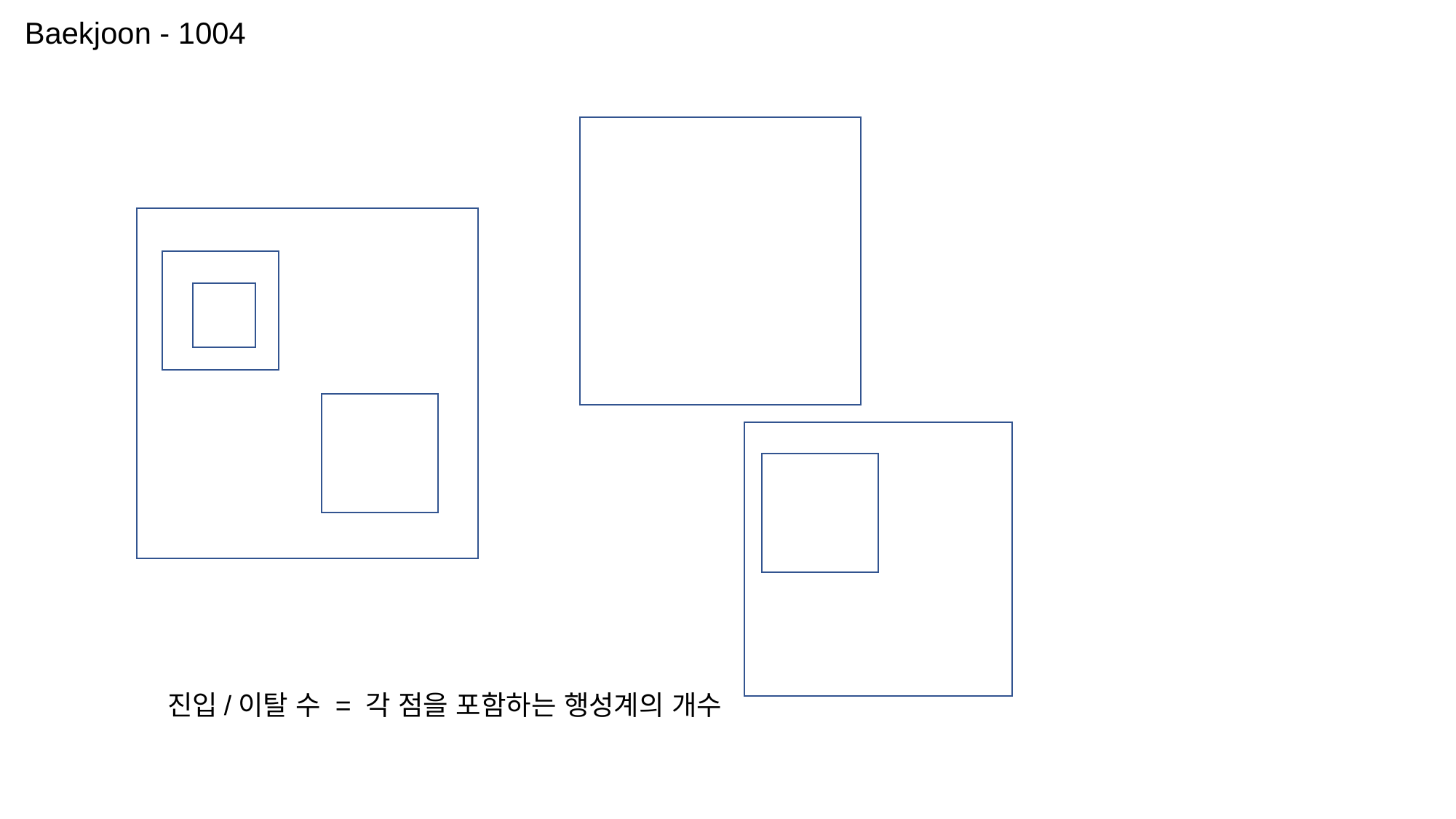

Baekjoon - 1004

진입/이탈 수 = 각 점을 포함하는 행성계의 개수